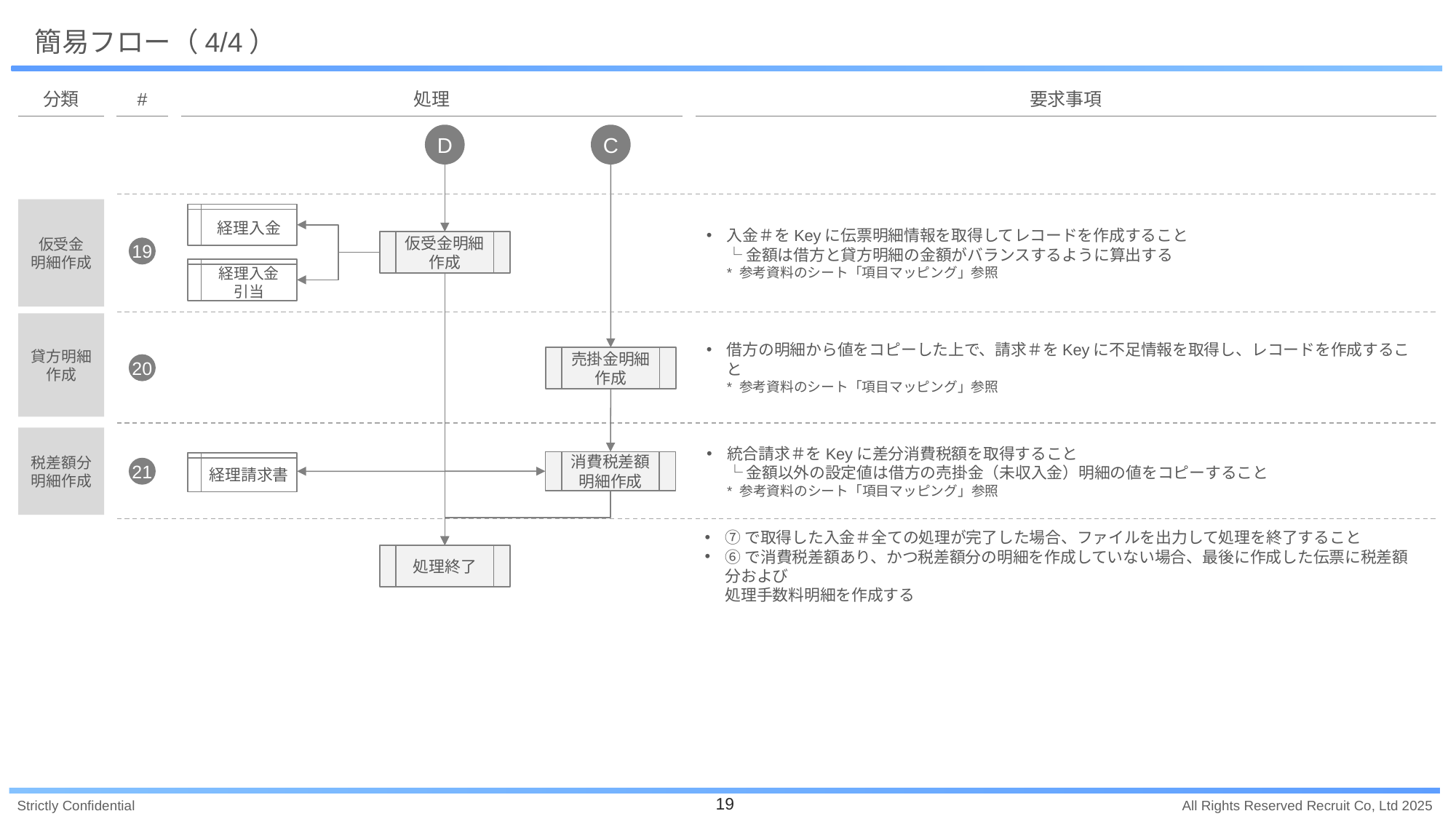

# 簡易フロー（4/4）
分類
#
処理
要求事項
D
C
仮受金
明細作成
経理入金
入金＃をKeyに伝票明細情報を取得してレコードを作成すること
└ 金額は借方と貸方明細の金額がバランスするように算出する
* 参考資料のシート「項目マッピング」参照
仮受金明細
作成
19
経理入金
引当
貸方明細作成
借方の明細から値をコピーした上で、請求＃をKeyに不足情報を取得し、レコードを作成すること
* 参考資料のシート「項目マッピング」参照
売掛金明細
作成
20
税差額分明細作成
統合請求＃をKeyに差分消費税額を取得すること
└ 金額以外の設定値は借方の売掛金（未収入金）明細の値をコピーすること
* 参考資料のシート「項目マッピング」参照

消費税差額
明細作成
経理請求書
21
⑦で取得した入金＃全ての処理が完了した場合、ファイルを出力して処理を終了すること
⑥で消費税差額あり、かつ税差額分の明細を作成していない場合、最後に作成した伝票に税差額分および
処理手数料明細を作成する
処理終了
19